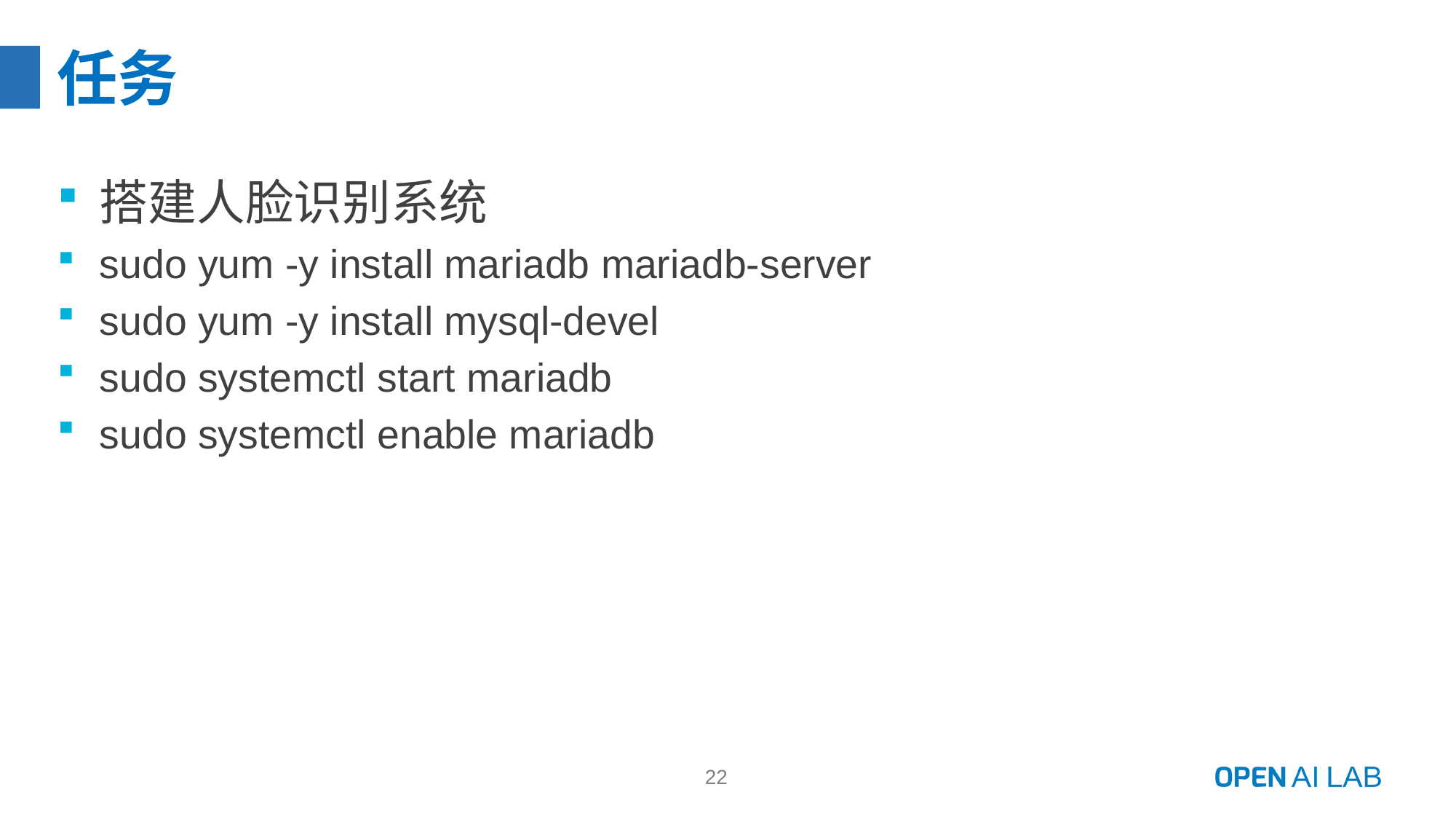

# 任务

搭建人脸识别系统
sudo yum -y install mariadb mariadb-server
sudo yum -y install mysql-devel
sudo systemctl start mariadb
sudo systemctl enable mariadb